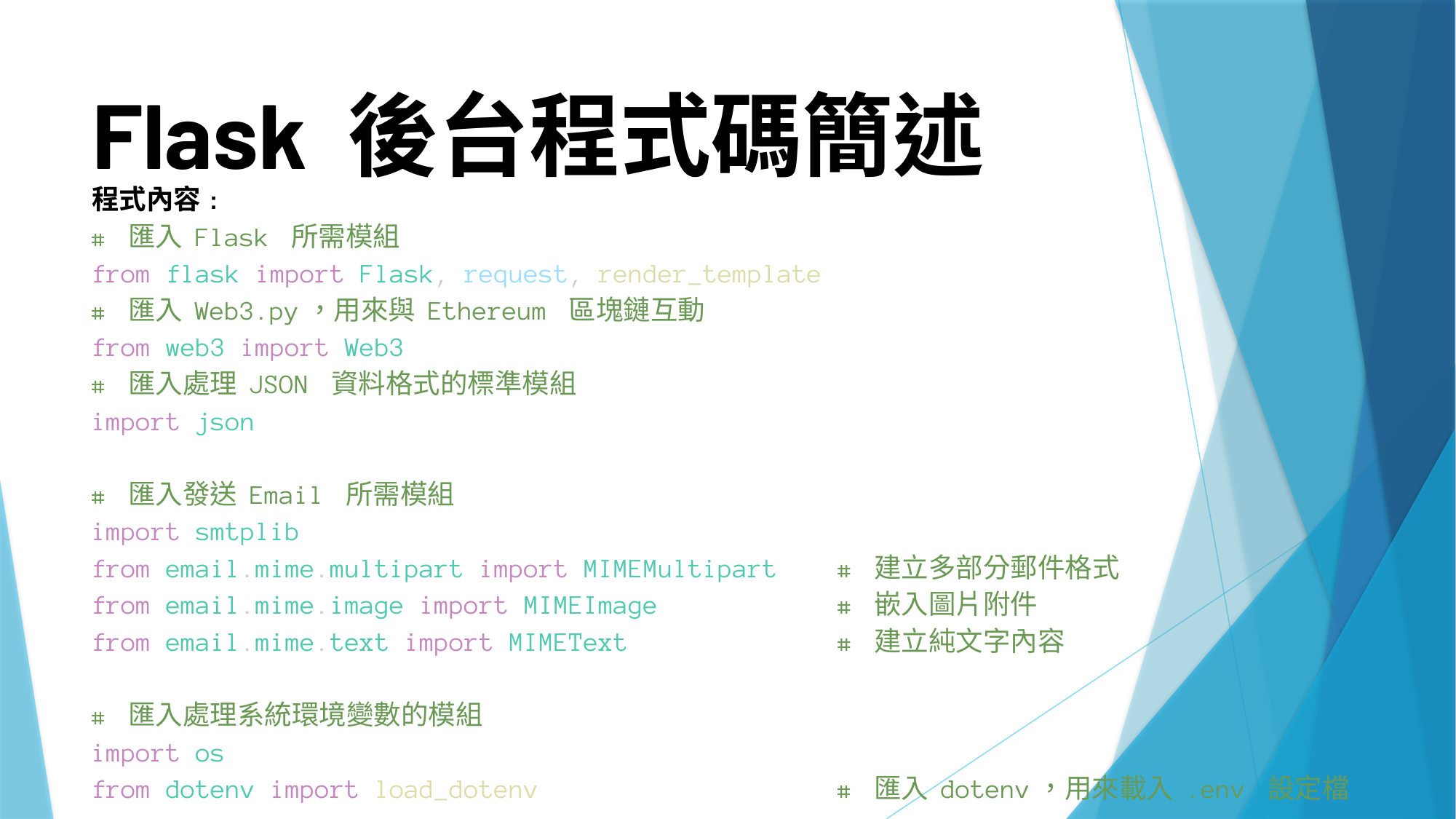

# Flask 後台程式碼簡述
程式內容:
# 匯入 Flask 所需模組
from flask import Flask, request, render_template
# 匯入 Web3.py，用來與 Ethereum 區塊鏈互動
from web3 import Web3
# 匯入處理 JSON 資料格式的標準模組
import json

# 匯入發送 Email 所需模組
import smtplib
from email.mime.multipart import MIMEMultipart    # 建立多部分郵件格式
from email.mime.image import MIMEImage            # 嵌入圖片附件
from email.mime.text import MIMEText              # 建立純文字內容

# 匯入處理系統環境變數的模組
import os
from dotenv import load_dotenv                    # 匯入 dotenv，用來載入 .env 設定檔